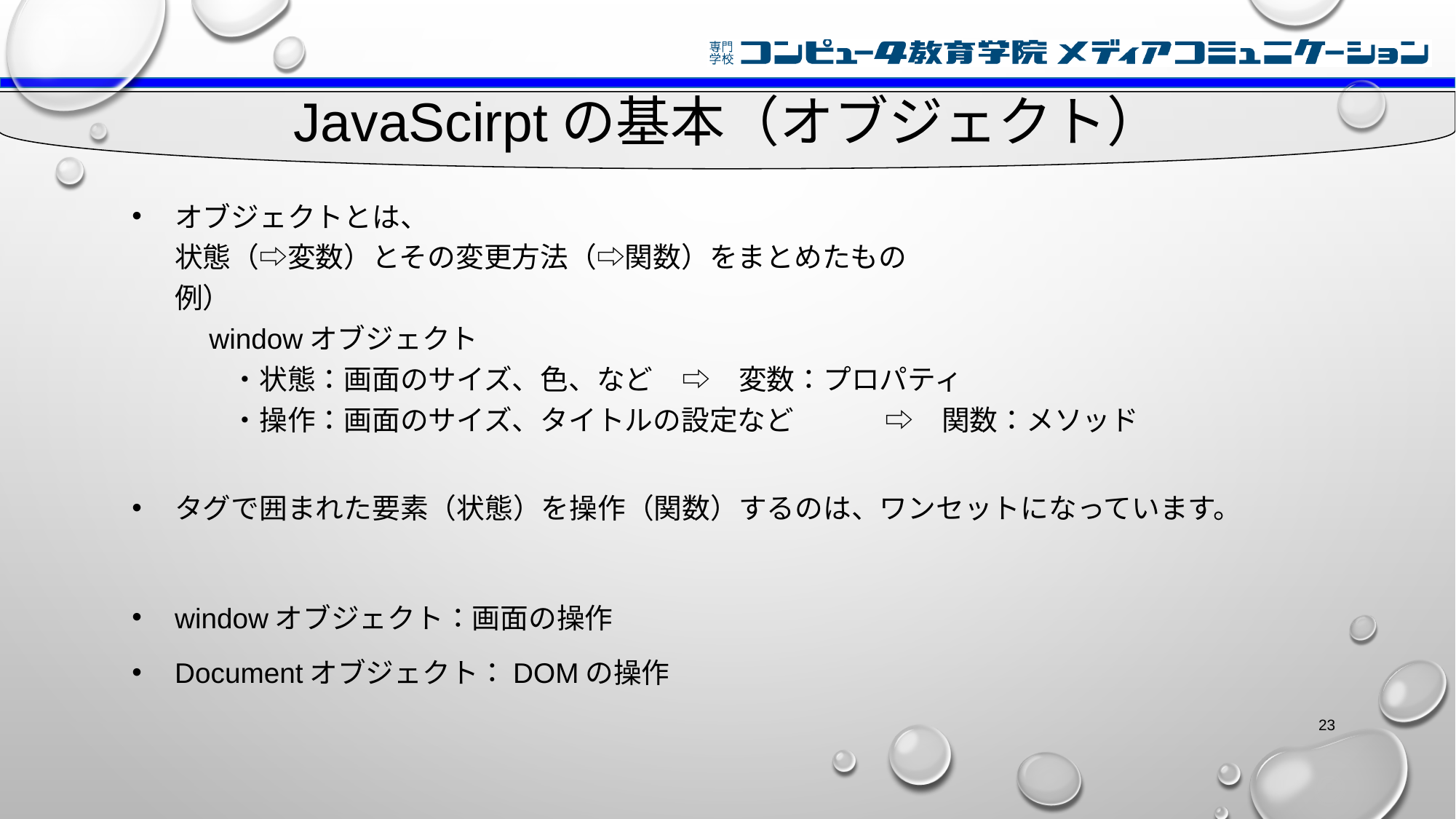

# JavaScirptの基本（オブジェクト）
オブジェクトとは、
状態（⇨変数）とその変更方法（⇨関数）をまとめたもの
例）
　windowオブジェクト
　　・状態：画面のサイズ、色、など		⇨　変数：プロパティ
　　・操作：画面のサイズ、タイトルの設定など	⇨　関数：メソッド
タグで囲まれた要素（状態）を操作（関数）するのは、ワンセットになっています。

windowオブジェクト：画面の操作
Documentオブジェクト：DOMの操作

23